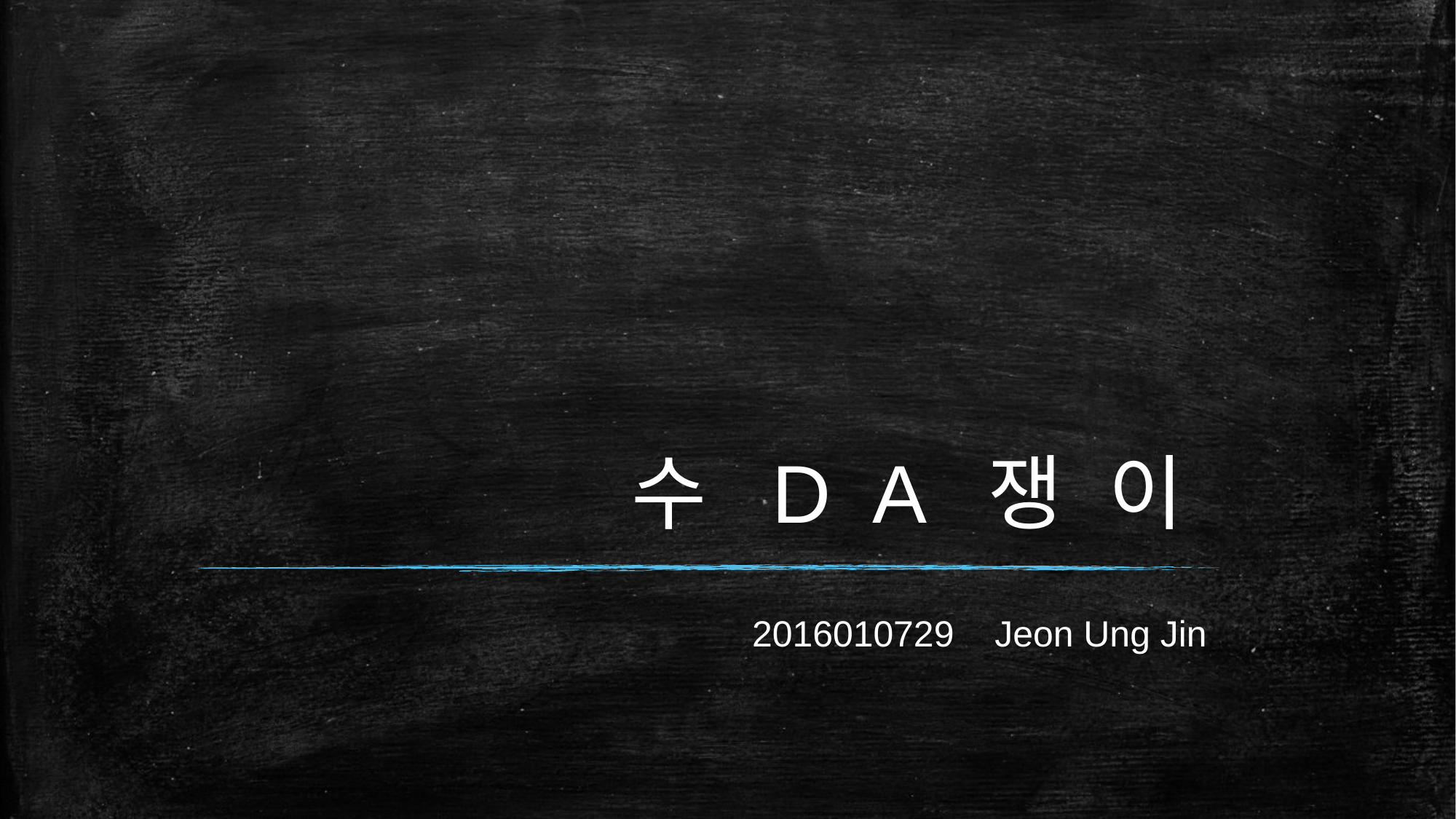

# 수  D  A  쟁  이
2016010729    Jeon Ung Jin